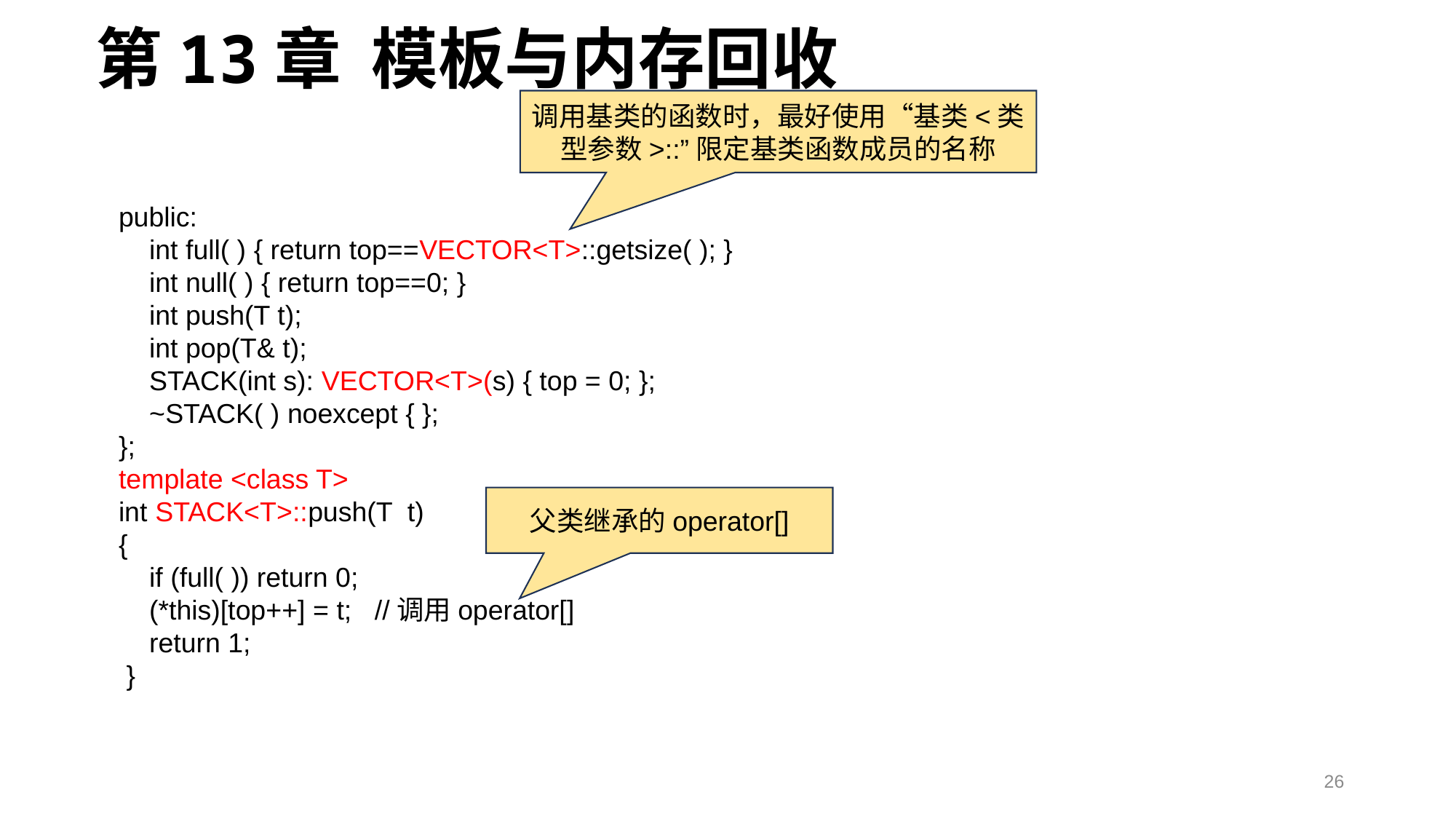

# 第13章  模板与内存回收
调用基类的函数时，最好使用“基类<类型参数>::”限定基类函数成员的名称
public:
    int full( ) { return top==VECTOR<T>::getsize( ); }
    int null( ) { return top==0; }
    int push(T t);
    int pop(T& t);
    STACK(int s): VECTOR<T>(s) { top = 0; };
    ~STACK( ) noexcept { };
};
template <class T>
int STACK<T>::push(T  t)
{
    if (full( )) return 0;
    (*this)[top++] = t;   //调用operator[]
    return 1;
 }

父类继承的operator[]
26